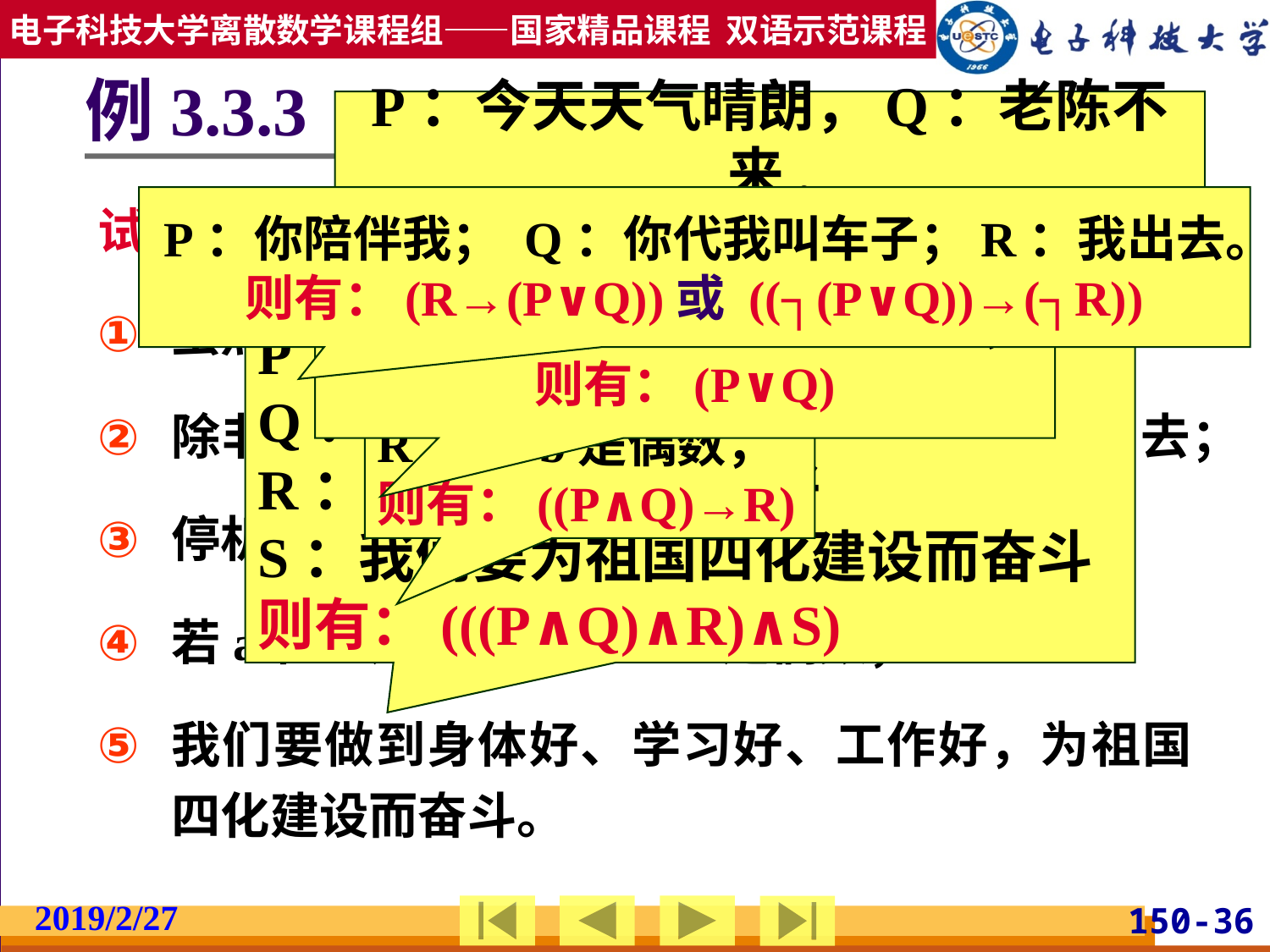

# 例3.3.3
P：今天天气晴朗，Q：老陈不来,
则有：(P∧Q)
试用符号形式写出下列命题：
虽然今天天气晴朗，老陈还是不来；
除非你陪伴我或代我叫车子，否则我将不出去；
停机的原因在于语法错误或者程序错误；
若a和b是偶数，则a+b是偶数；
我们要做到身体好、学习好、工作好，为祖国四化建设而奋斗。
P：你陪伴我； Q：你代我叫车子；R：我出去。
则有：(R→(P∨Q))或 ((┐(P∨Q))→(┐R))
P：停机的原因在于语法错误，
Q：停机的原因在于程序错误，
则有：(P∨Q)
P：a是偶数，
Q：b是偶数，
R：a+b是偶数，
则有：((P∧Q)→R)
P：我们要做到身体好
Q：我们要做到学习好
R：我们要做到工作好
S：我们要为祖国四化建设而奋斗
则有：(((P∧Q)∧R)∧S)
2019/2/27